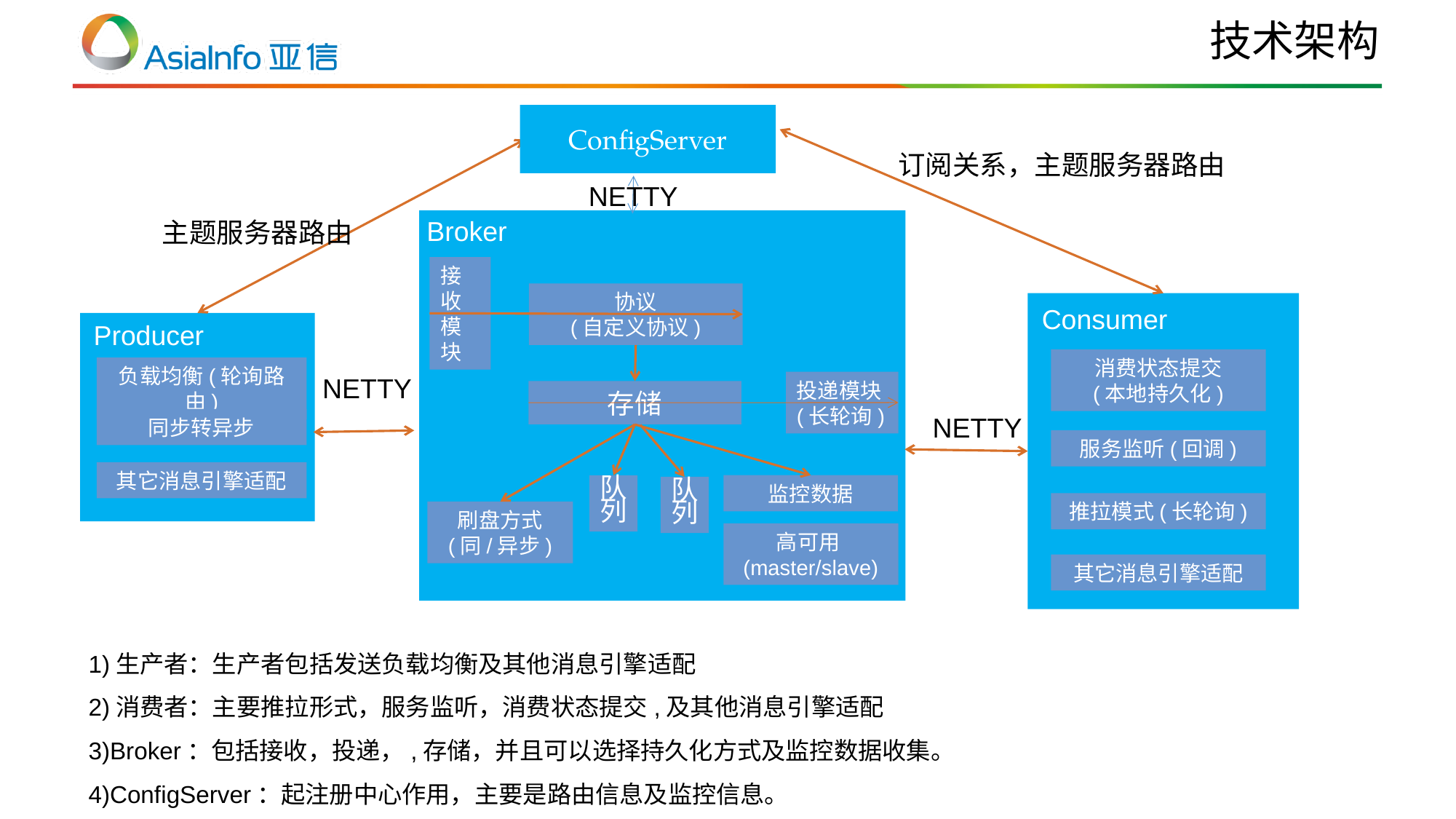

# 技术架构
ConfigServer
订阅关系，主题服务器路由
NETTY
Broker
主题服务器路由

接收模块
协议
(自定义协议)

Consumer
Producer

消费状态提交
(本地持久化)
负载均衡(轮询路由)
NETTY
投递模块
(长轮询)
存储
NETTY
同步转异步
服务监听(回调)
其它消息引擎适配
监控数据
队列
队列
推拉模式(长轮询)
刷盘方式
(同/异步)
高可用(master/slave)
其它消息引擎适配
1)生产者：生产者包括发送负载均衡及其他消息引擎适配
2)消费者：主要推拉形式，服务监听，消费状态提交,及其他消息引擎适配
3)Broker：包括接收，投递，,存储，并且可以选择持久化方式及监控数据收集。
4)ConfigServer：起注册中心作用，主要是路由信息及监控信息。